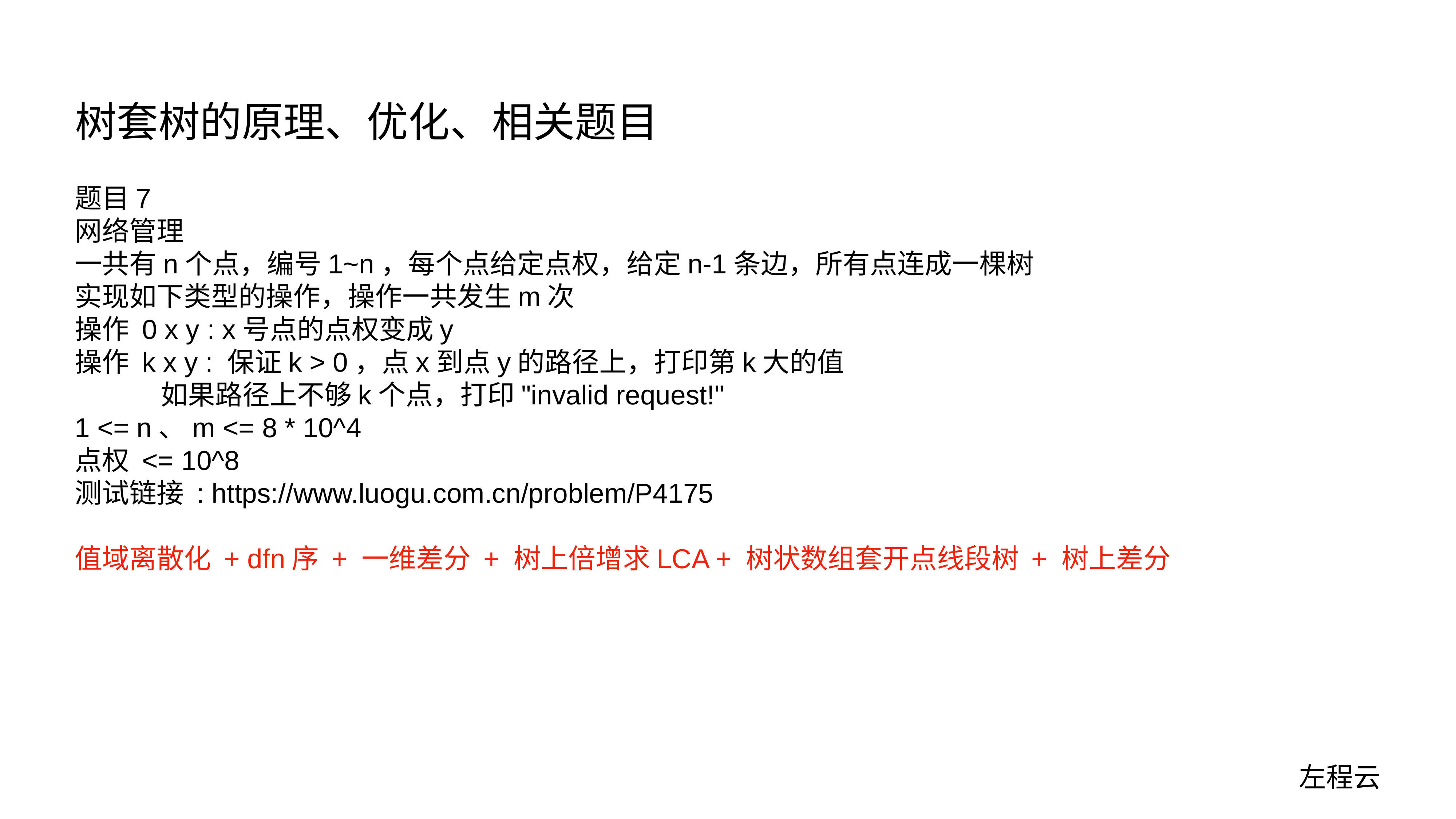

# 树套树的原理、优化、相关题目
题目7
网络管理
一共有n个点，编号1~n，每个点给定点权，给定n-1条边，所有点连成一棵树
实现如下类型的操作，操作一共发生m次
操作 0 x y : x号点的点权变成y
操作 k x y : 保证k > 0，点x到点y的路径上，打印第k大的值
             如果路径上不够k个点，打印"invalid request!"
1 <= n、m <= 8 * 10^4
点权 <= 10^8
测试链接 : https://www.luogu.com.cn/problem/P4175

值域离散化 + dfn序 + 一维差分 + 树上倍增求LCA + 树状数组套开点线段树 + 树上差分
左程云